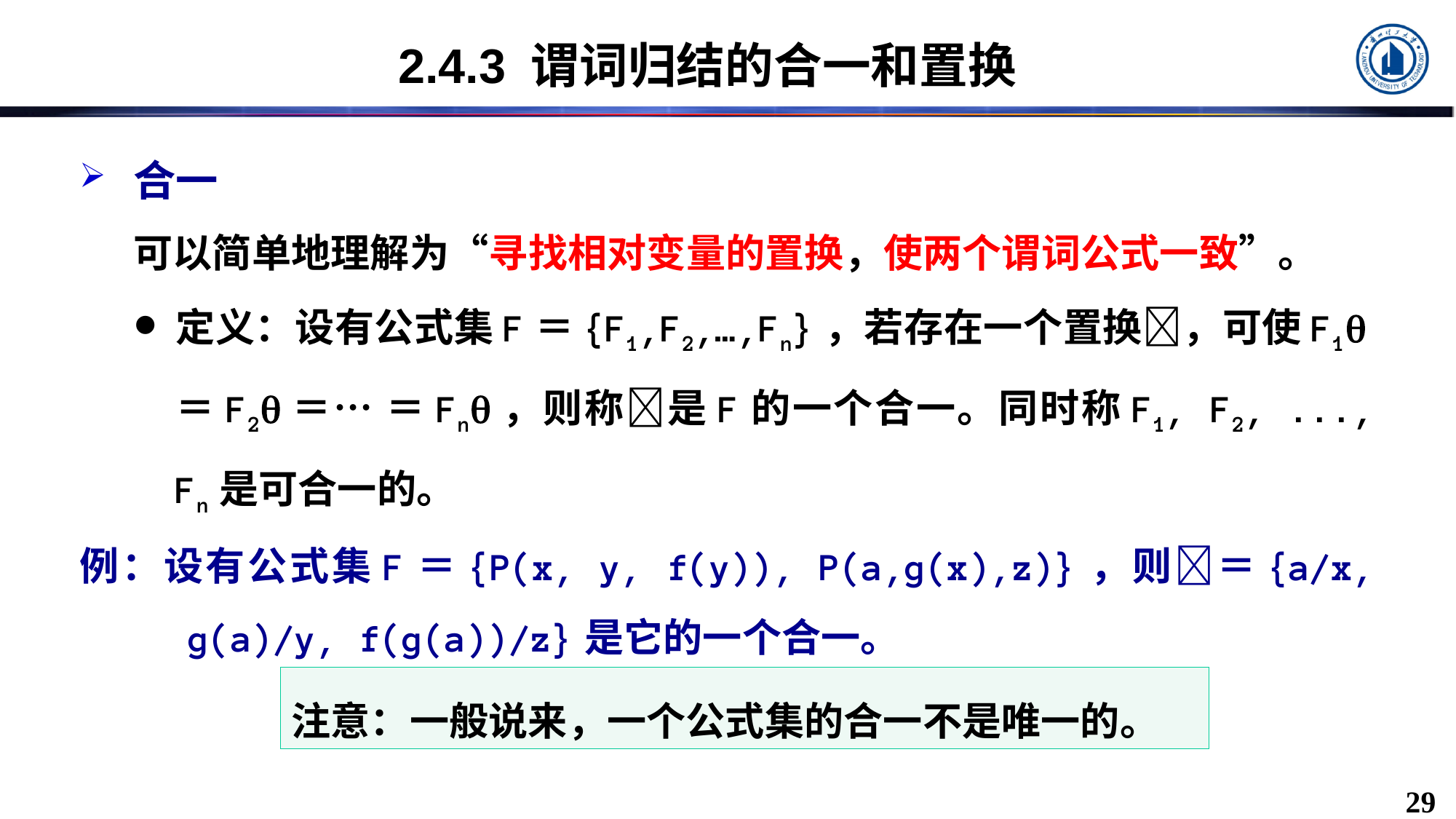

# 2.4.3 谓词归结的合一和置换
合一
可以简单地理解为“寻找相对变量的置换，使两个谓词公式一致”。
定义：设有公式集F＝{F1,F2,…,Fn}，若存在一个置换θ，可使F1θ＝F2θ＝… ＝Fnθ，则称θ是F的一个合一。同时称F1, F2, ..., Fn是可合一的。
例：设有公式集F＝{P(x, y, f(y)), P(a,g(x),z)}，则λ＝{a/x, 	g(a)/y, f(g(a))/z}是它的一个合一。
注意：一般说来，一个公式集的合一不是唯一的。
29